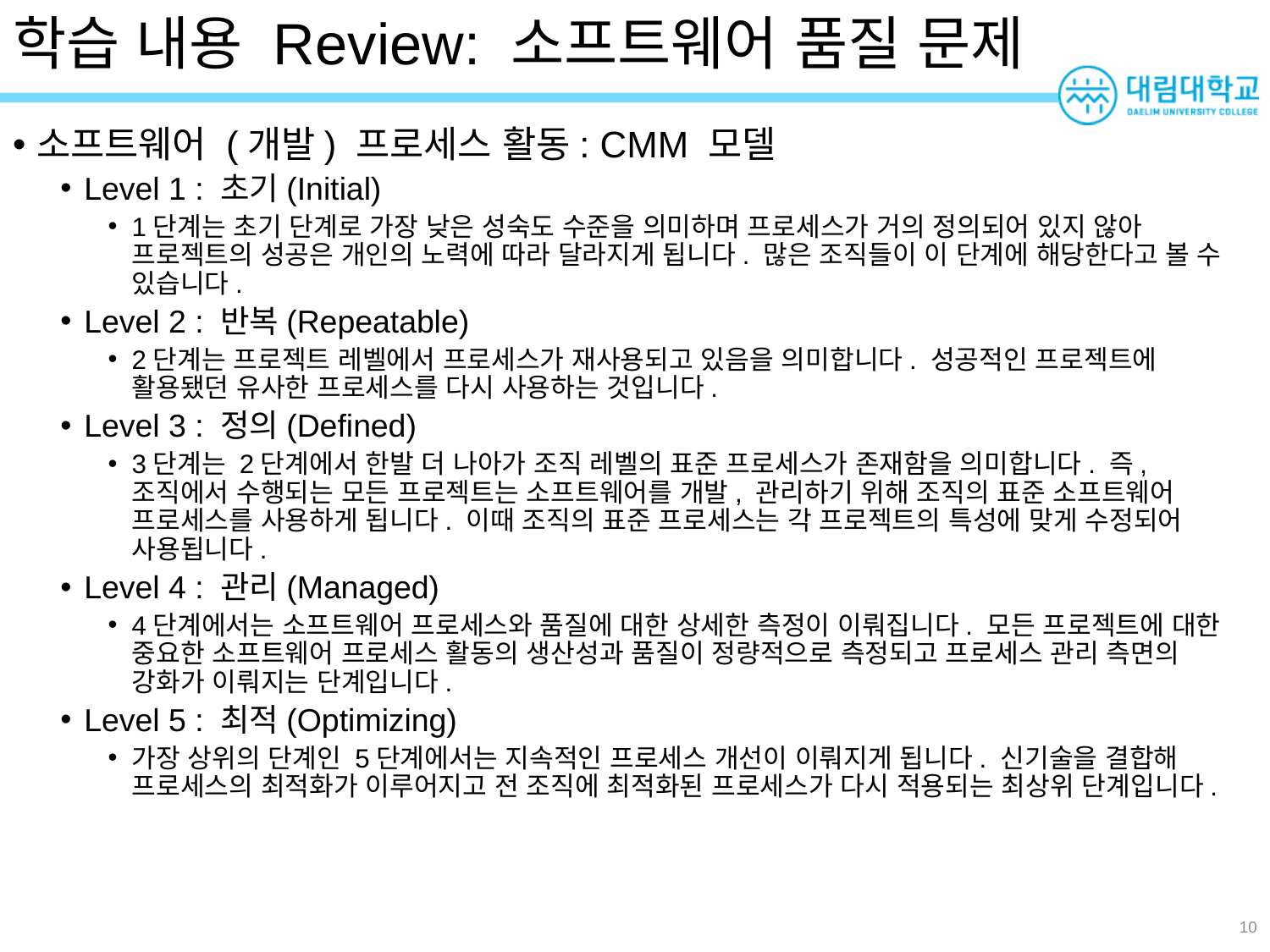

# 학습 내용 Review: 소프트웨어 품질 문제
소프트웨어 (개발) 프로세스 활동: CMM 모델
Level 1 : 초기(Initial)
1단계는 초기 단계로 가장 낮은 성숙도 수준을 의미하며 프로세스가 거의 정의되어 있지 않아 프로젝트의 성공은 개인의 노력에 따라 달라지게 됩니다. 많은 조직들이 이 단계에 해당한다고 볼 수 있습니다.
Level 2 : 반복(Repeatable)
2단계는 프로젝트 레벨에서 프로세스가 재사용되고 있음을 의미합니다. 성공적인 프로젝트에 활용됐던 유사한 프로세스를 다시 사용하는 것입니다.
Level 3 : 정의(Defined)
3단계는 2단계에서 한발 더 나아가 조직 레벨의 표준 프로세스가 존재함을 의미합니다. 즉, 조직에서 수행되는 모든 프로젝트는 소프트웨어를 개발, 관리하기 위해 조직의 표준 소프트웨어 프로세스를 사용하게 됩니다. 이때 조직의 표준 프로세스는 각 프로젝트의 특성에 맞게 수정되어 사용됩니다.
Level 4 : 관리(Managed)
4단계에서는 소프트웨어 프로세스와 품질에 대한 상세한 측정이 이뤄집니다. 모든 프로젝트에 대한 중요한 소프트웨어 프로세스 활동의 생산성과 품질이 정량적으로 측정되고 프로세스 관리 측면의 강화가 이뤄지는 단계입니다.
Level 5 : 최적(Optimizing)
가장 상위의 단계인 5단계에서는 지속적인 프로세스 개선이 이뤄지게 됩니다. 신기술을 결합해 프로세스의 최적화가 이루어지고 전 조직에 최적화된 프로세스가 다시 적용되는 최상위 단계입니다.
10